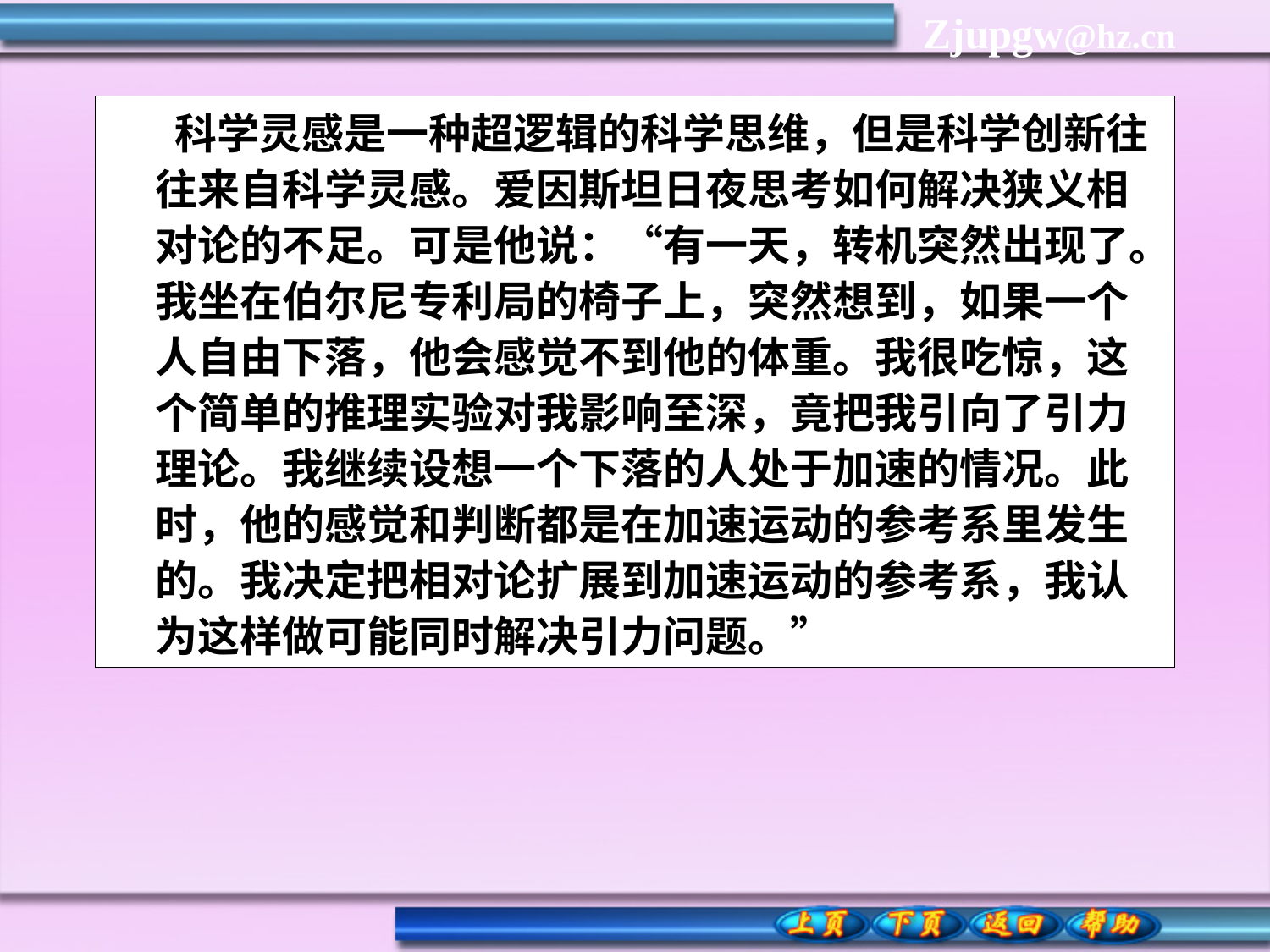

科学灵感是一种超逻辑的科学思维，但是科学创新往往来自科学灵感。爱因斯坦日夜思考如何解决狭义相对论的不足。可是他说：“有一天，转机突然出现了。我坐在伯尔尼专利局的椅子上，突然想到，如果一个人自由下落，他会感觉不到他的体重。我很吃惊，这个简单的推理实验对我影响至深，竟把我引向了引力理论。我继续设想一个下落的人处于加速的情况。此时，他的感觉和判断都是在加速运动的参考系里发生的。我决定把相对论扩展到加速运动的参考系，我认为这样做可能同时解决引力问题。”